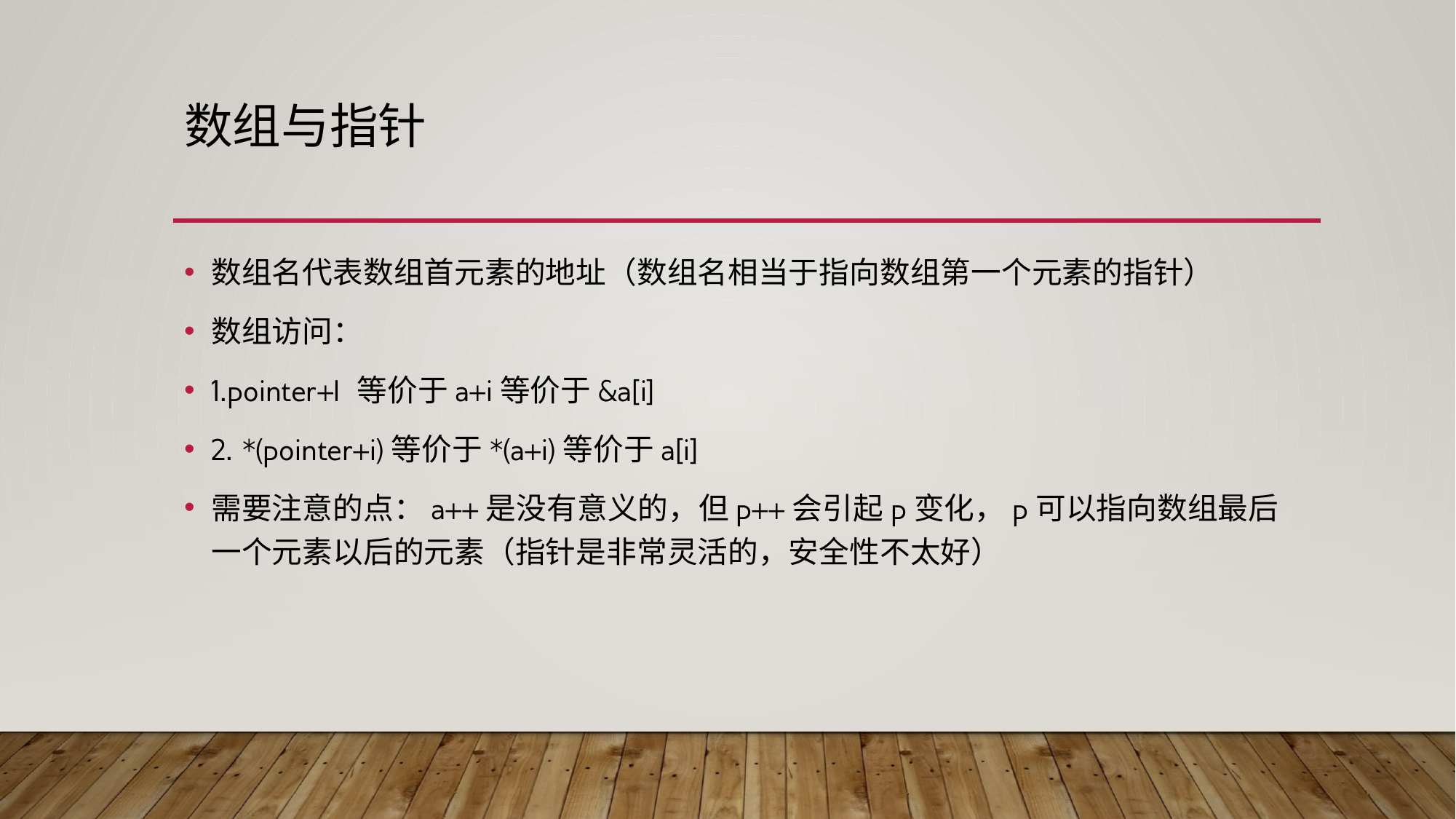

# 数组与指针
数组名代表数组首元素的地址（数组名相当于指向数组第一个元素的指针）
数组访问：
1.pointer+I 等价于a+i等价于&a[i]
2. *(pointer+i)等价于*(a+i)等价于a[i]
需要注意的点：a++是没有意义的，但p++会引起p变化，p可以指向数组最后一个元素以后的元素（指针是非常灵活的，安全性不太好）